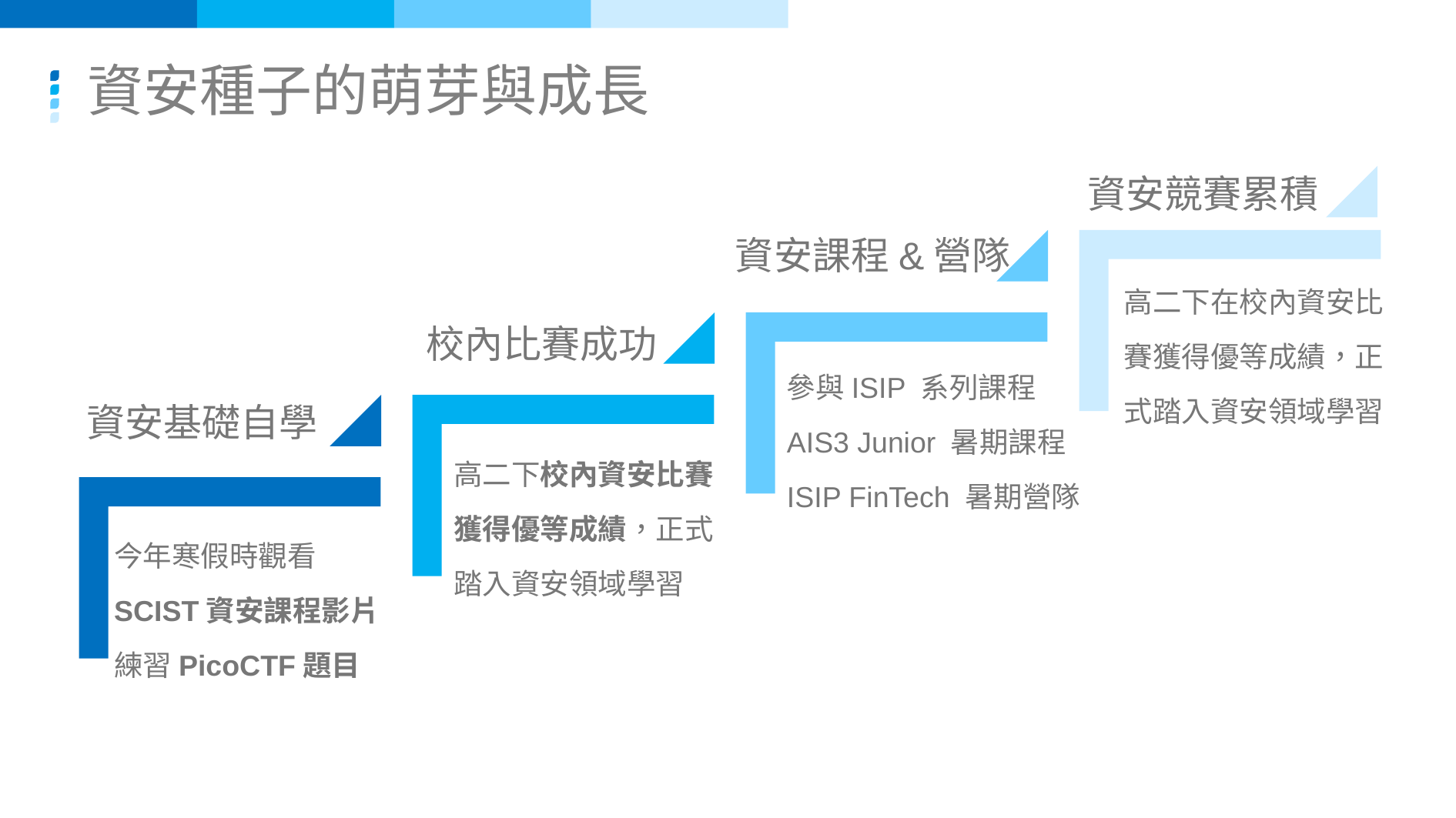

資安種子的萌芽與成長
資安競賽累積

資安課程&營隊
高二下在校內資安比賽獲得優等成績，正式踏入資安領域學習
校內比賽成功
參與ISIP 系列課程
AIS3 Junior 暑期課程
ISIP FinTech 暑期營隊
資安基礎自學
高二下校內資安比賽獲得優等成績，正式踏入資安領域學習
今年寒假時觀看
SCIST資安課程影片
練習PicoCTF題目